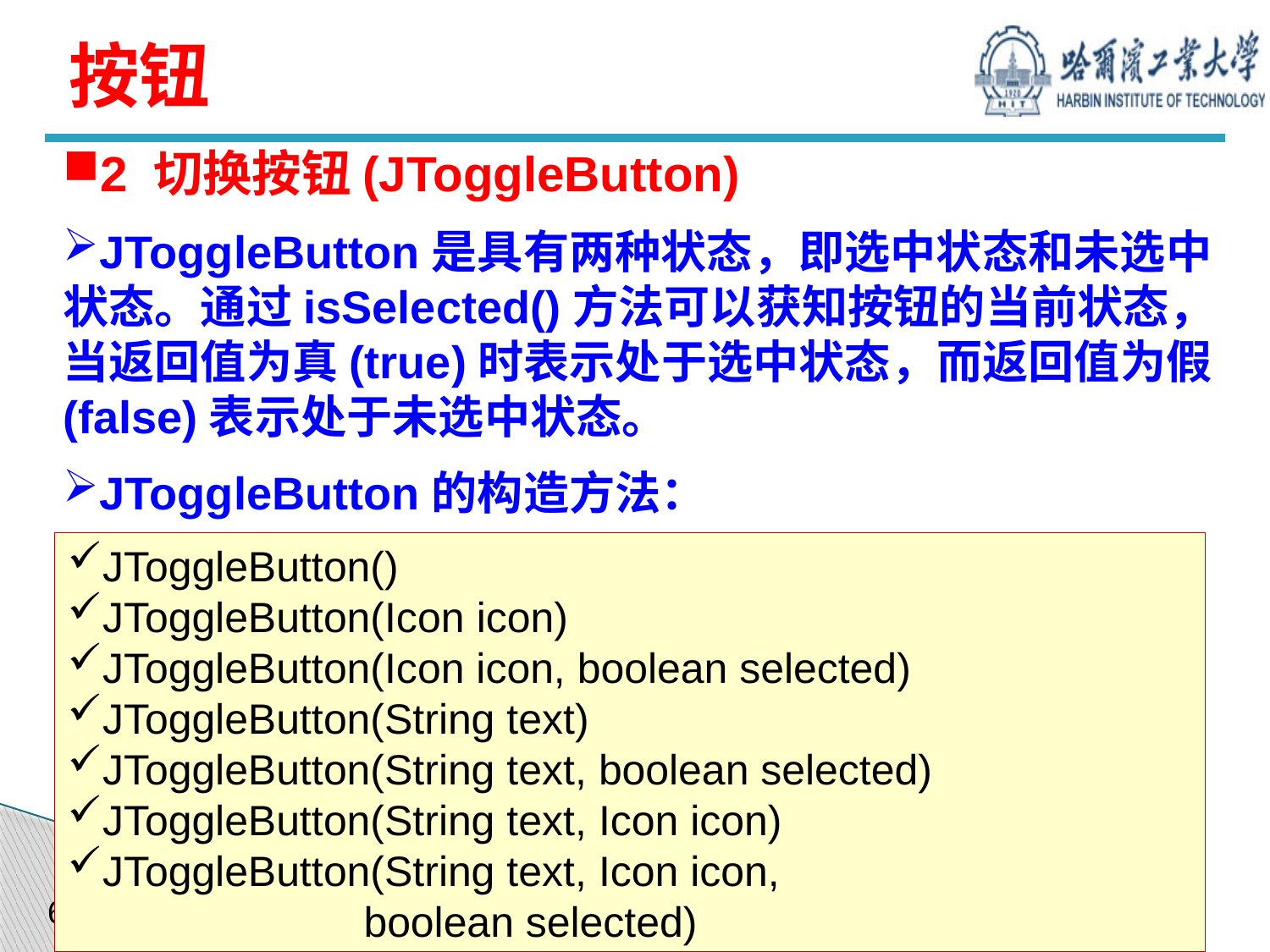

# 按钮
2 切换按钮(JToggleButton)
JToggleButton是具有两种状态，即选中状态和未选中状态。通过isSelected()方法可以获知按钮的当前状态，当返回值为真(true)时表示处于选中状态，而返回值为假(false)表示处于未选中状态。
JToggleButton的构造方法：
JToggleButton()
JToggleButton(Icon icon)
JToggleButton(Icon icon, boolean selected)
JToggleButton(String text)
JToggleButton(String text, boolean selected)
JToggleButton(String text, Icon icon)
JToggleButton(String text, Icon icon,
                         boolean selected)